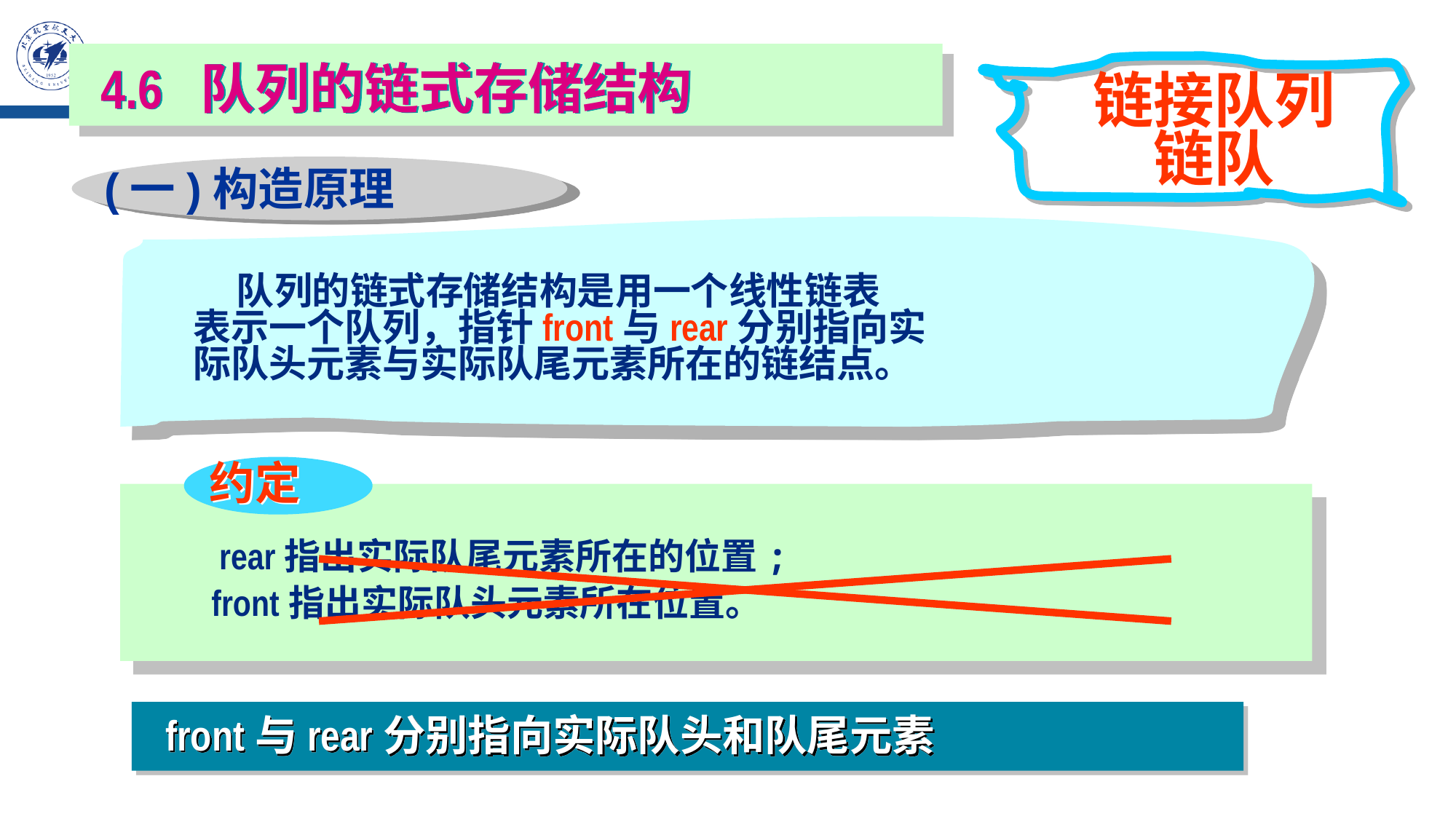

4.6  队列的链式存储结构

链接队列
链队
(一)构造原理

    队列的链式存储结构是用一个线性链表
表示一个队列，指针front与rear分别指向实
际队头元素与实际队尾元素所在的链结点。
约定

rear指出实际队尾元素所在的位置;
 front指出实际队头元素所在位置。

front与rear分别指向实际队头和队尾元素